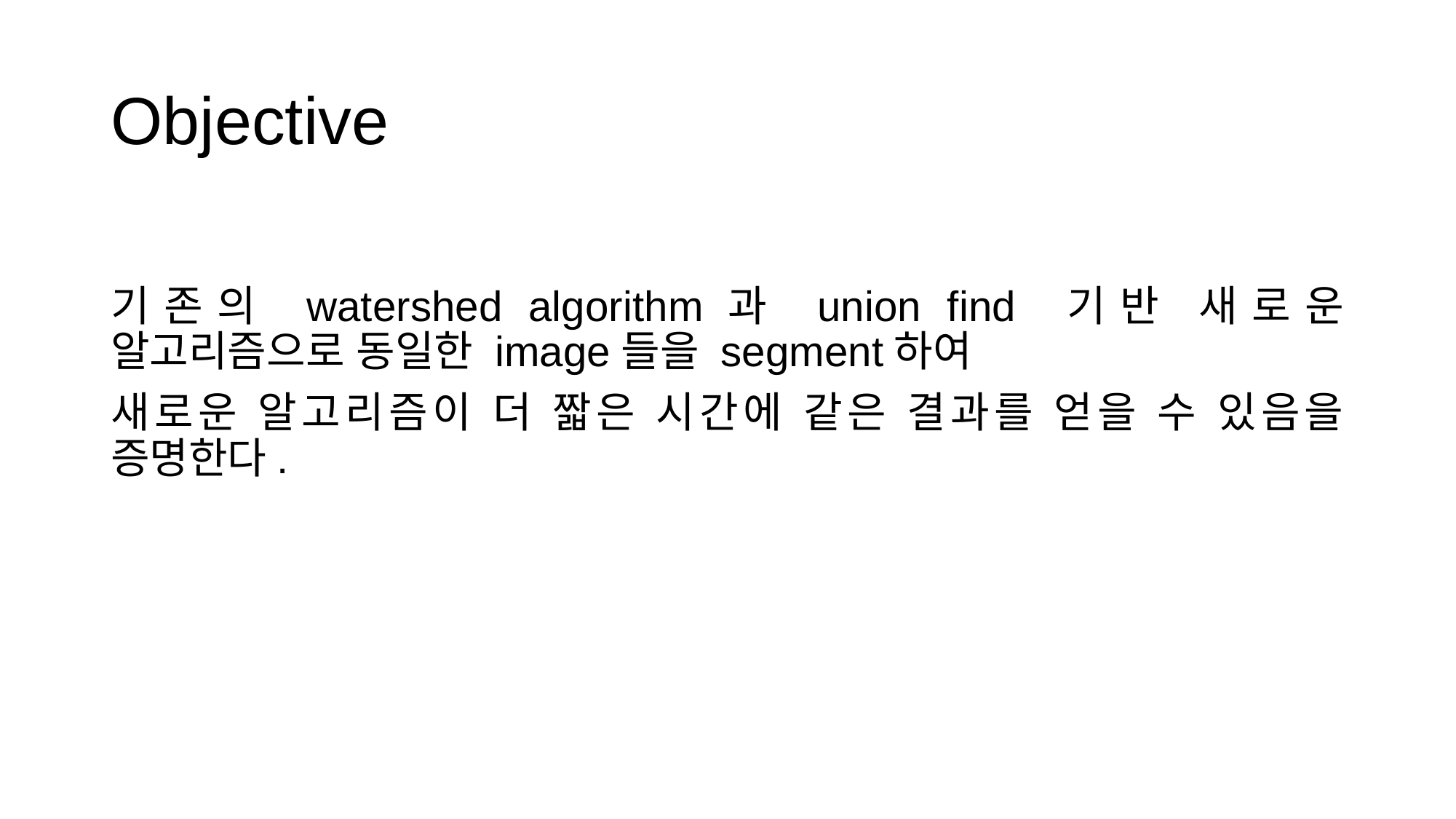

# Objective

기존의 watershed algorithm과 union find 기반 새로운 알고리즘으로 동일한 image들을 segment하여
새로운 알고리즘이 더 짧은 시간에 같은 결과를 얻을 수 있음을 증명한다.